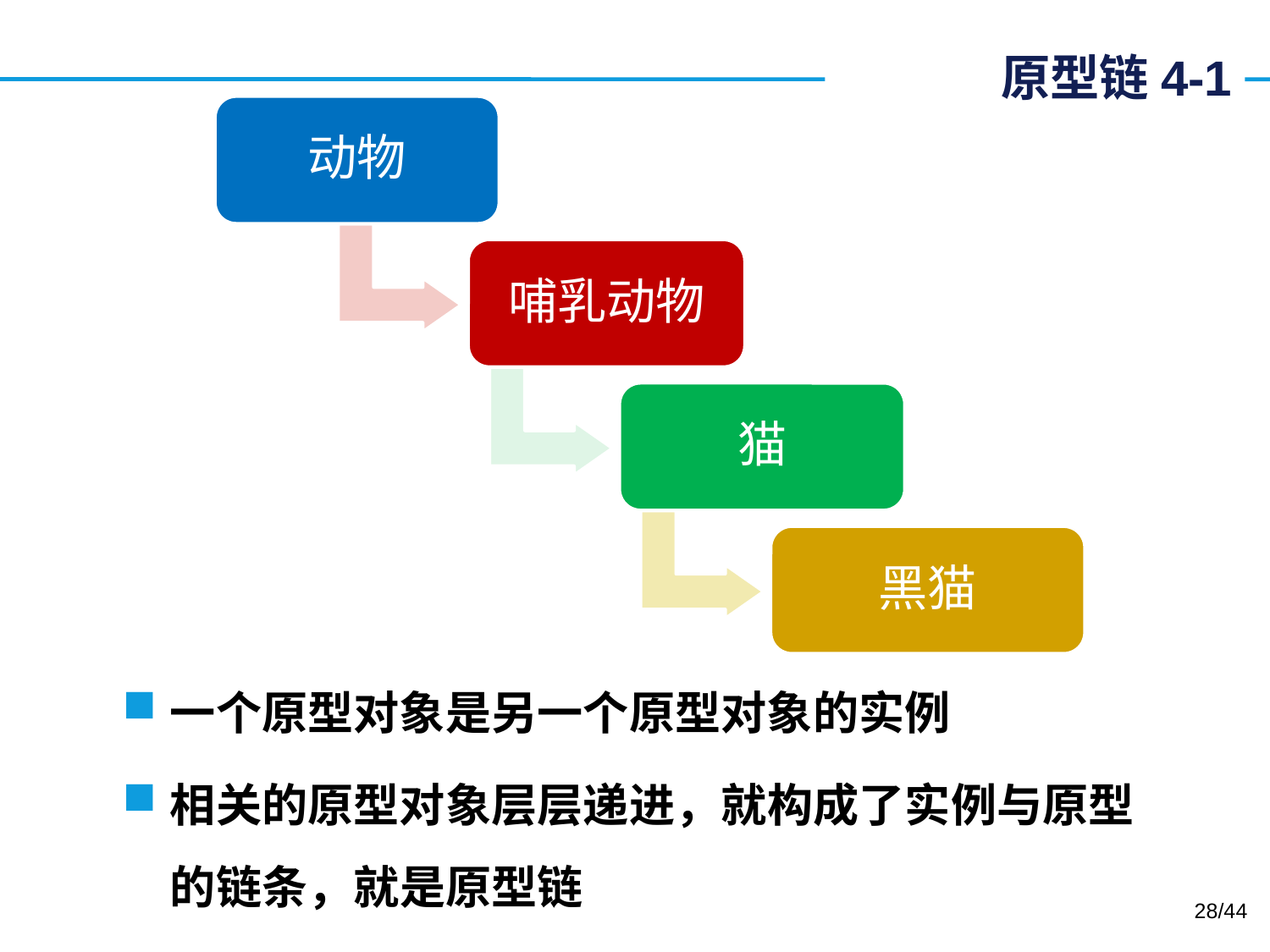

# 原型链4-1

动物

哺乳动物

猫

黑猫
一个原型对象是另一个原型对象的实例
相关的原型对象层层递进，就构成了实例与原型的链条，就是原型链
28/44